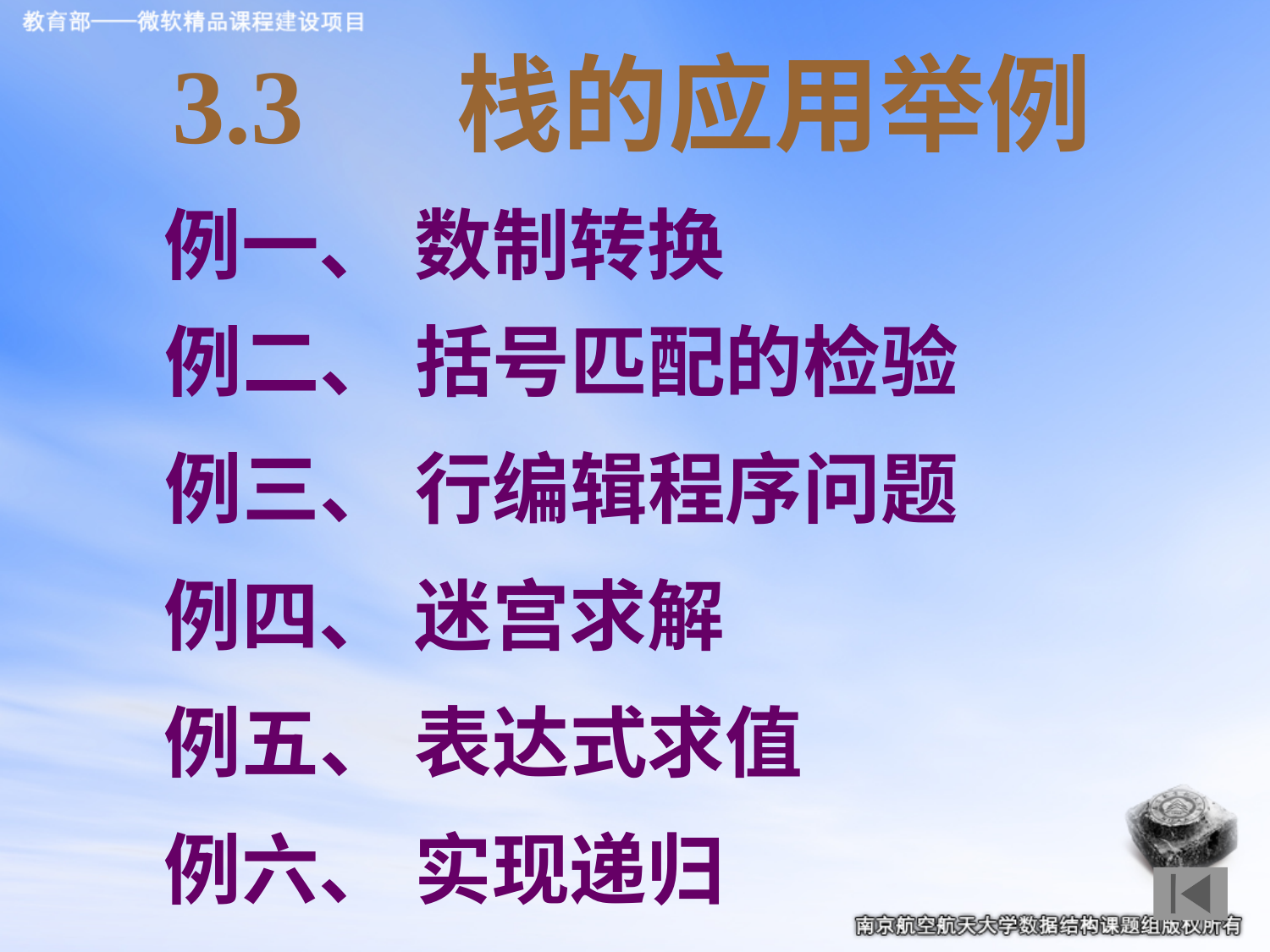

3.3  栈的应用举例
例一、 数制转换
例二、 括号匹配的检验
例三、 行编辑程序问题
例四、 迷宫求解
例五、 表达式求值
例六、 实现递归